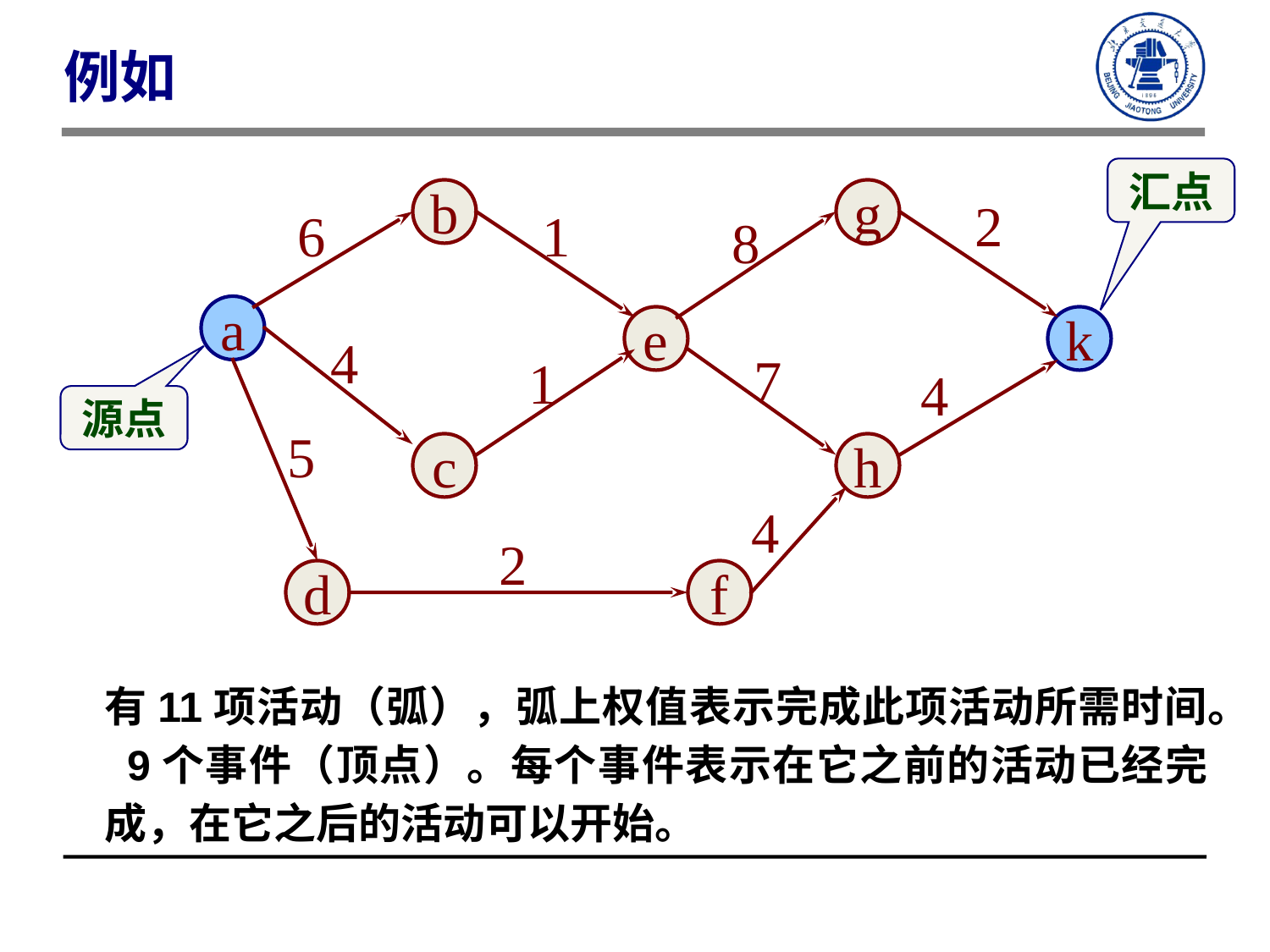

例如
汇点
b
g
2
6
1
8

a
e
k
4

7
1

4

源点
5
c
h

4
2
d
f

有11项活动（弧），弧上权值表示完成此项活动所需时间。 9个事件（顶点）。每个事件表示在它之前的活动已经完成，在它之后的活动可以开始。